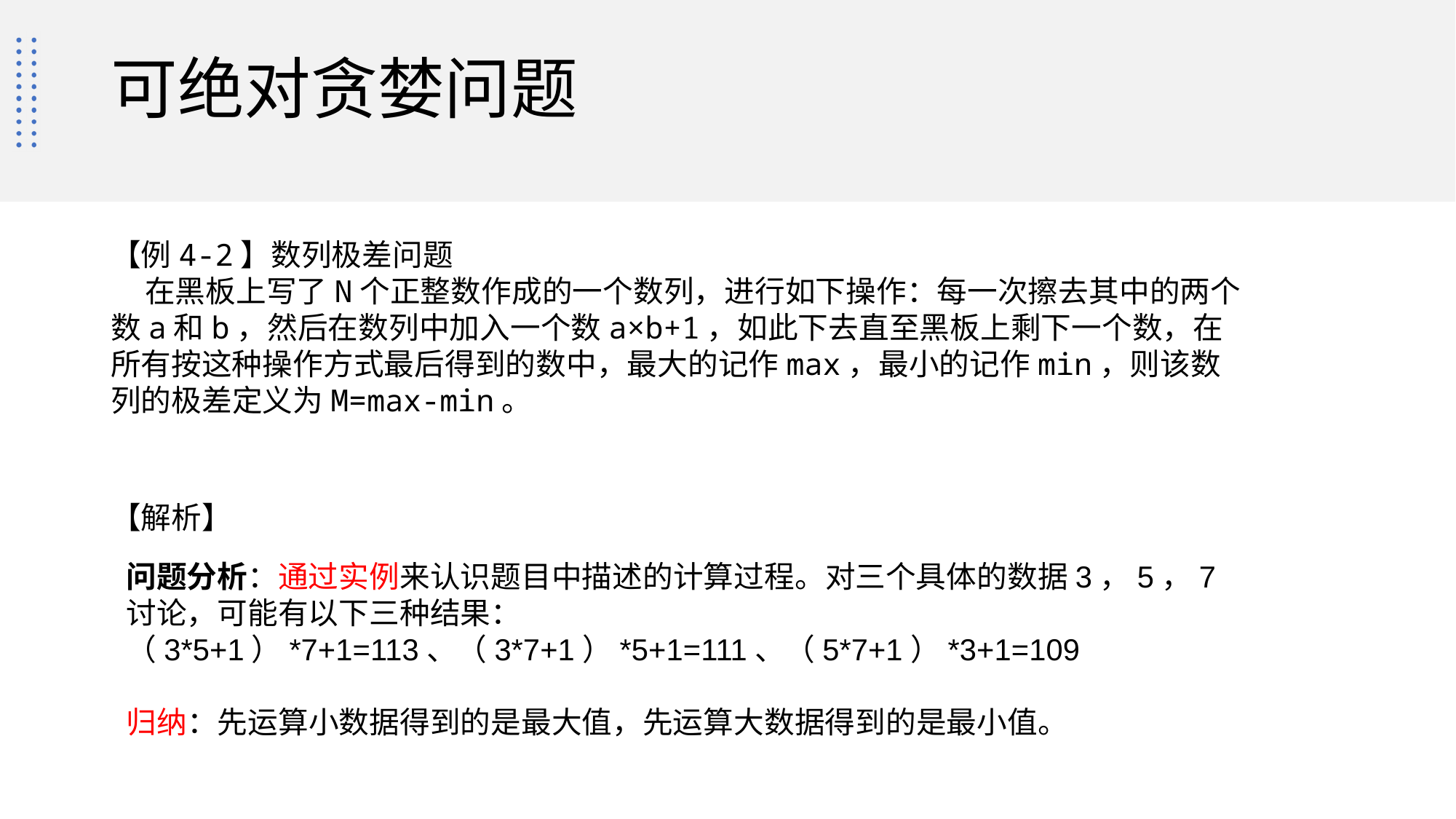

# 可绝对贪婪问题
【例4-2】数列极差问题
    在黑板上写了N个正整数作成的一个数列，进行如下操作：每一次擦去其中的两个数a和b，然后在数列中加入一个数a×b+1，如此下去直至黑板上剩下一个数，在所有按这种操作方式最后得到的数中，最大的记作max，最小的记作min，则该数列的极差定义为M=max-min。
【解析】
问题分析：通过实例来认识题目中描述的计算过程。对三个具体的数据3，5，7讨论，可能有以下三种结果：
（3*5+1）*7+1=113、（3*7+1）*5+1=111、（5*7+1）*3+1=109

归纳：先运算小数据得到的是最大值，先运算大数据得到的是最小值。